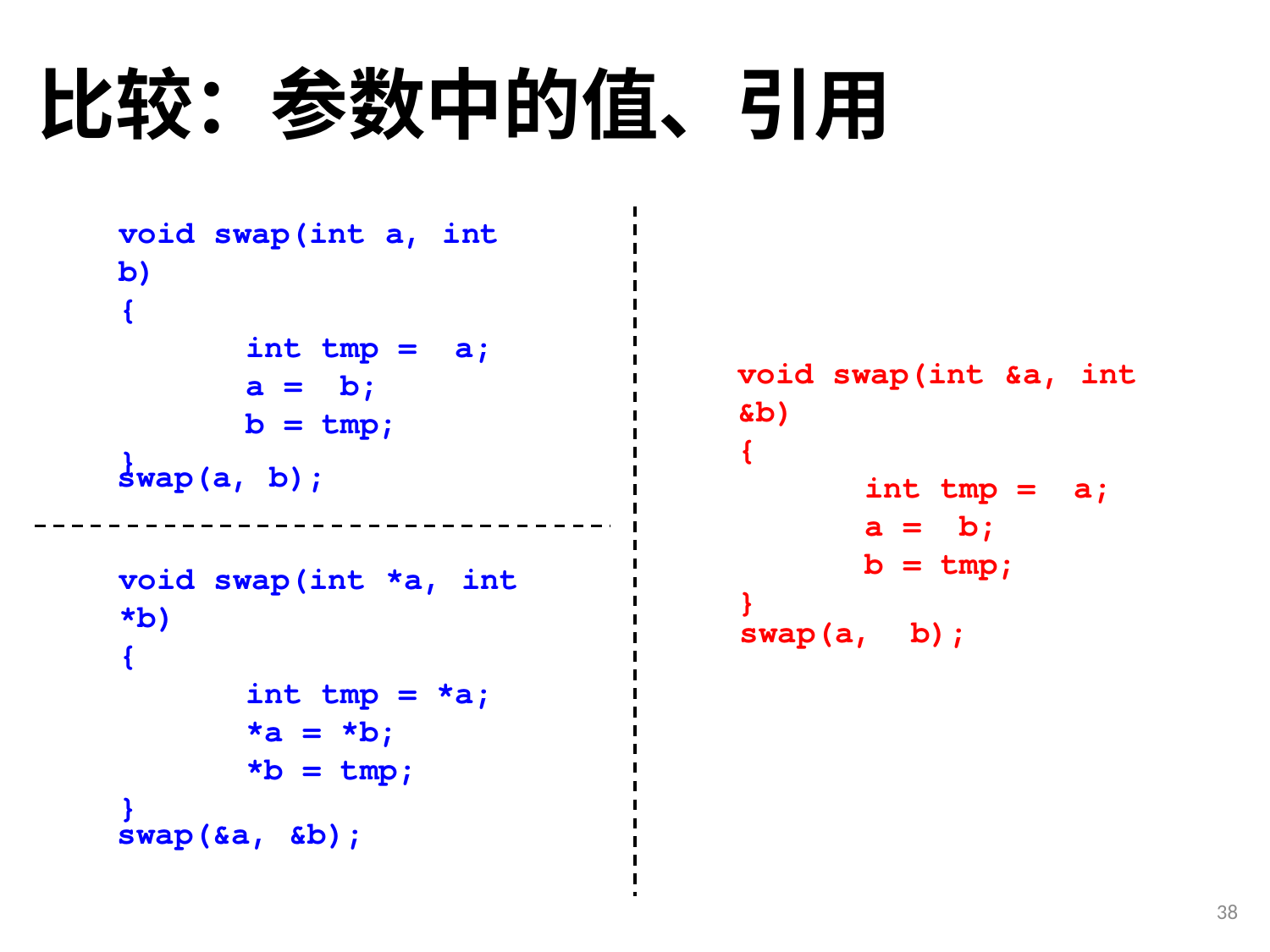

# 比较：参数中的值、引用
void swap(int a, int b)
{
	int tmp =  a;
	a =  b;
	b = tmp;
}
void swap(int &a, int &b)
{
	int tmp =  a;
	a =  b;
	b = tmp;
}
swap(a, b);
void swap(int *a, int *b)
{
	int tmp = *a;
	*a = *b;
	*b = tmp;
}
swap(a,  b);
swap(&a, &b);
38